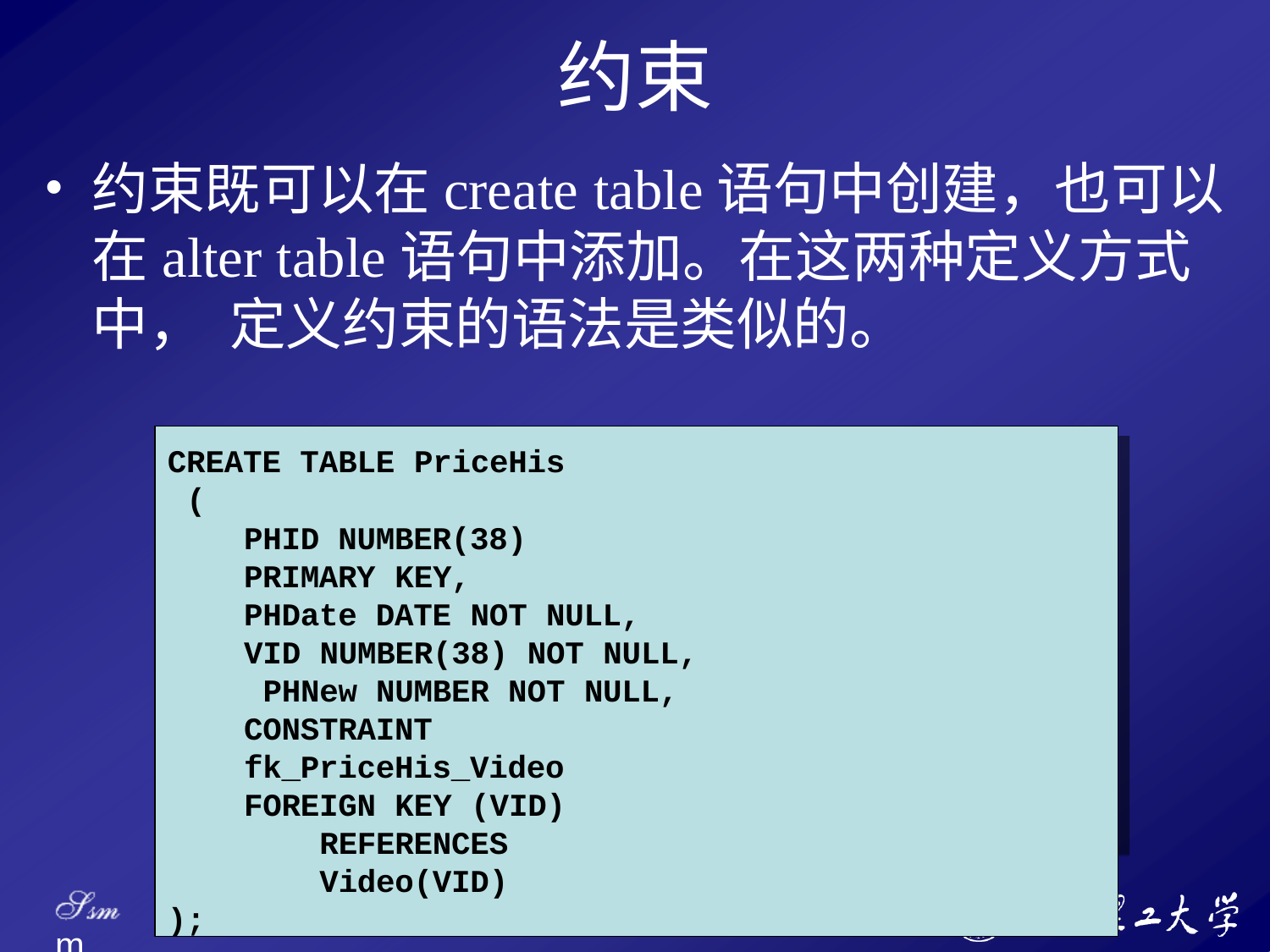

# 约束
约束既可以在create table语句中创建，也可以 在alter table语句中添加。在这两种定义方式中，  定义约束的语法是类似的。
CREATE TABLE PriceHis  (
PHID NUMBER(38) PRIMARY KEY,
PHDate DATE NOT NULL,  VID NUMBER(38) NOT NULL,  PHNew NUMBER NOT NULL,
CONSTRAINT fk_PriceHis_Video
FOREIGN KEY (VID)
REFERENCES Video(VID)
);

Ssm